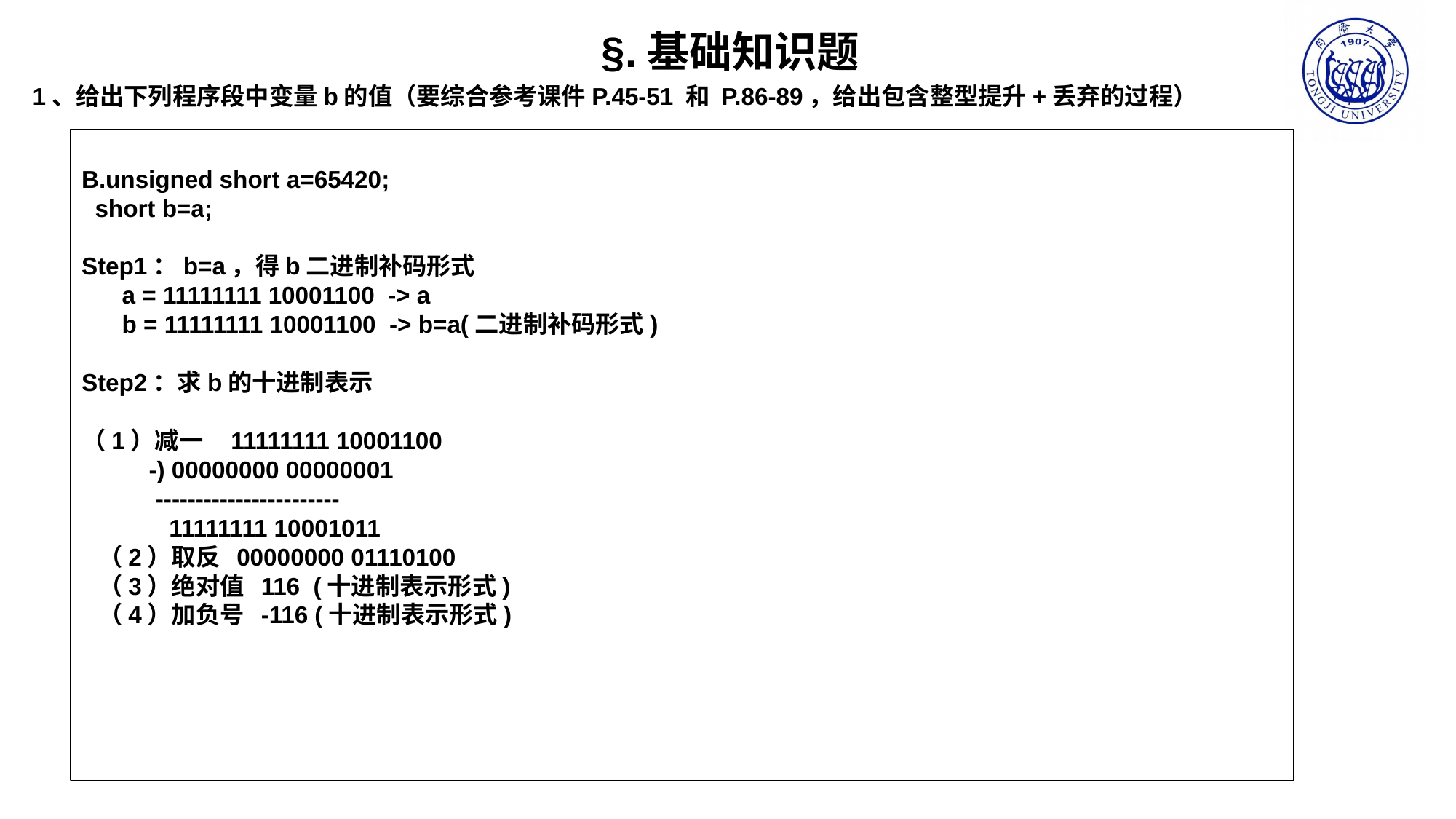

§.基础知识题
1、给出下列程序段中变量b的值（要综合参考课件P.45-51 和 P.86-89，给出包含整型提升+丢弃的过程）

B.unsigned short a=65420;
  short b=a;

Step1：b=a，得b二进制补码形式
      a = 11111111 10001100  -> a
      b = 11111111 10001100  -> b=a(二进制补码形式)

Step2：求b的十进制表示

（1）减一    11111111 10001100
          -) 00000000 00000001
           -----------------------
             11111111 10001011
  （2）取反  00000000 01110100
  （3）绝对值  116  (十进制表示形式)
  （4）加负号  -116 (十进制表示形式)